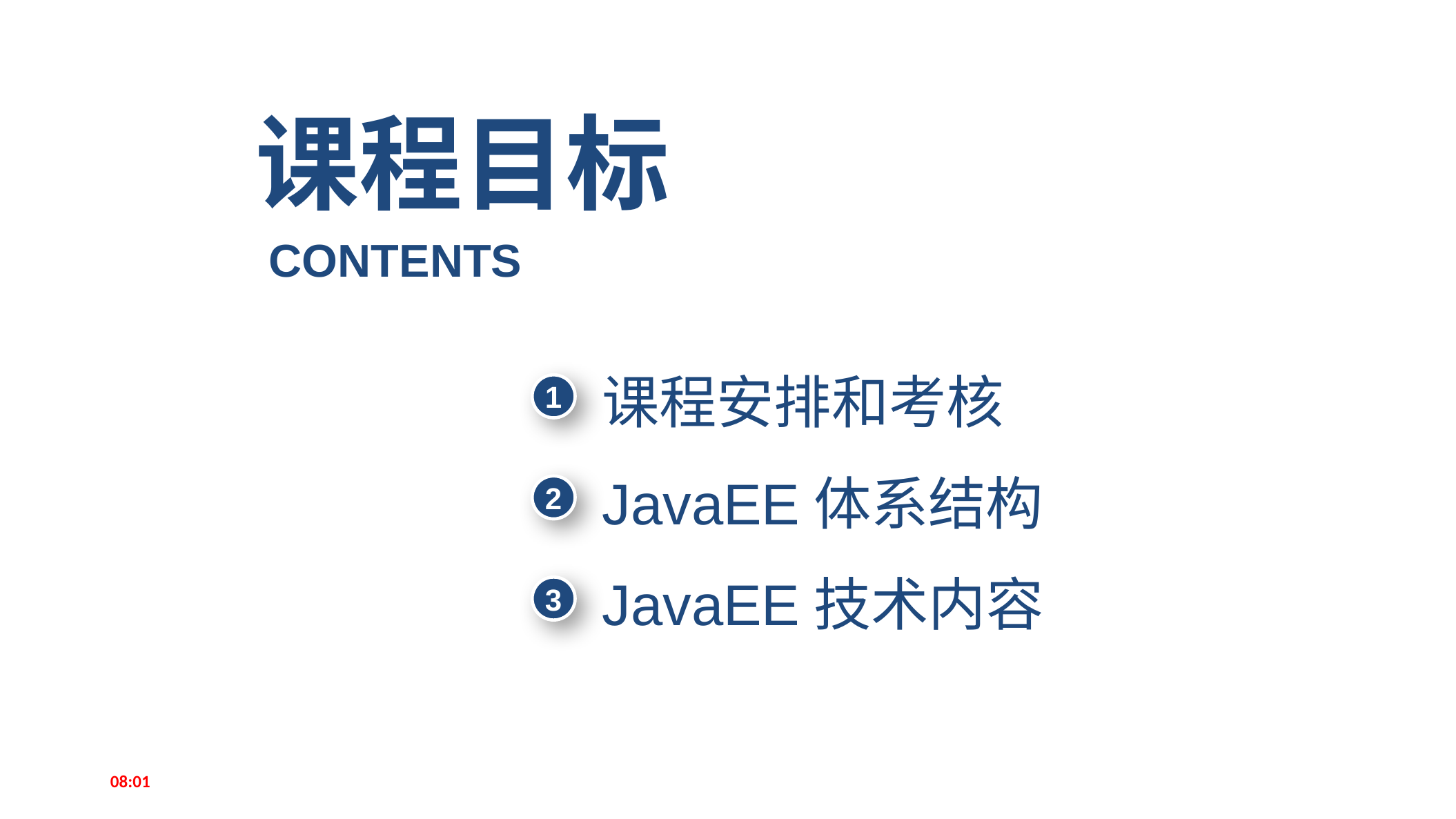

课程目标
CONTENTS
课程安排和考核
1
JavaEE体系结构
2
JavaEE技术内容
3
08:01